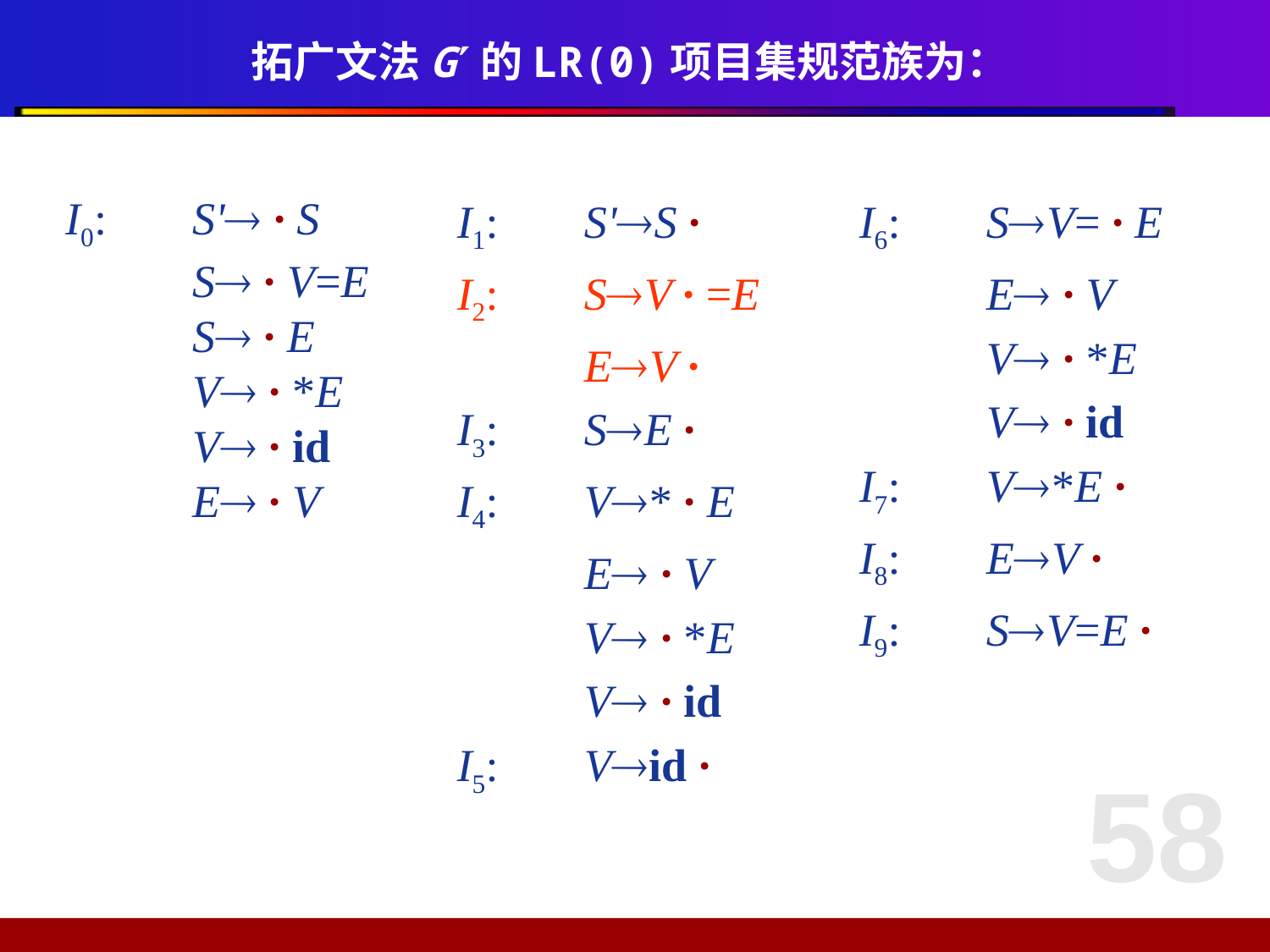

# 拓广文法G′的LR(0)项目集规范族为：
I0:	S'→ · S
	S→ · V=E
	S→ · E
	V→ · *E
	V→ · id
	E→ · V
I1:	S'→S ·
I2:	S→V · =E
	E→V ·
I3:	S→E ·
I4:	V→* · E
	E→ · V
 	V→ · *E
	V→ · id
I5:	V→id ·
I6:	S→V= · E
	E→ · V
	V→ · *E
	V→ · id
I7:	V→*E ·
I8:	E→V ·
I9:	S→V=E ·
58